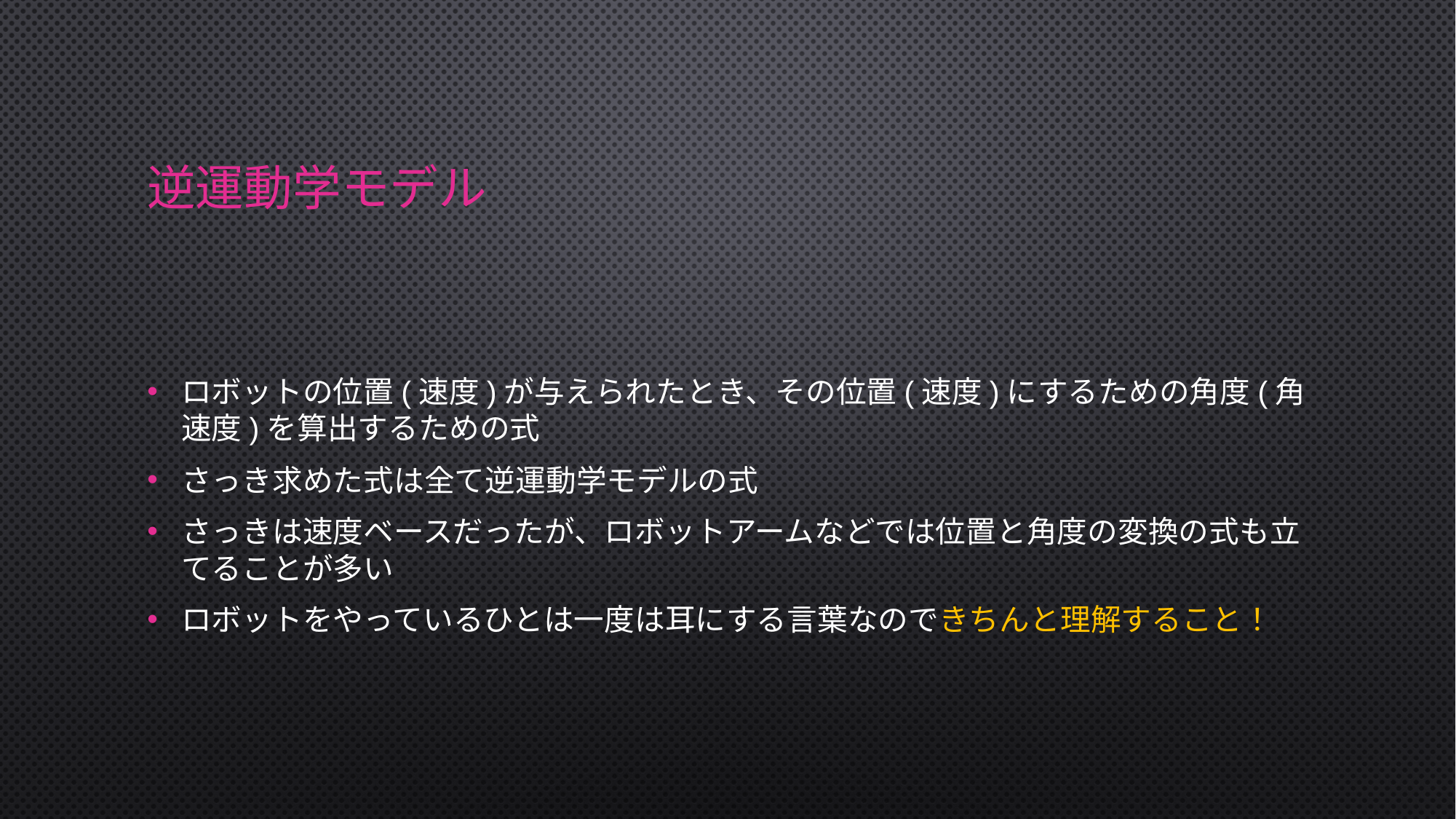

# 逆運動学モデル
ロボットの位置(速度)が与えられたとき、その位置(速度)にするための角度(角速度)を算出するための式
さっき求めた式は全て逆運動学モデルの式
さっきは速度ベースだったが、ロボットアームなどでは位置と角度の変換の式も立てることが多い
ロボットをやっているひとは一度は耳にする言葉なのできちんと理解すること！